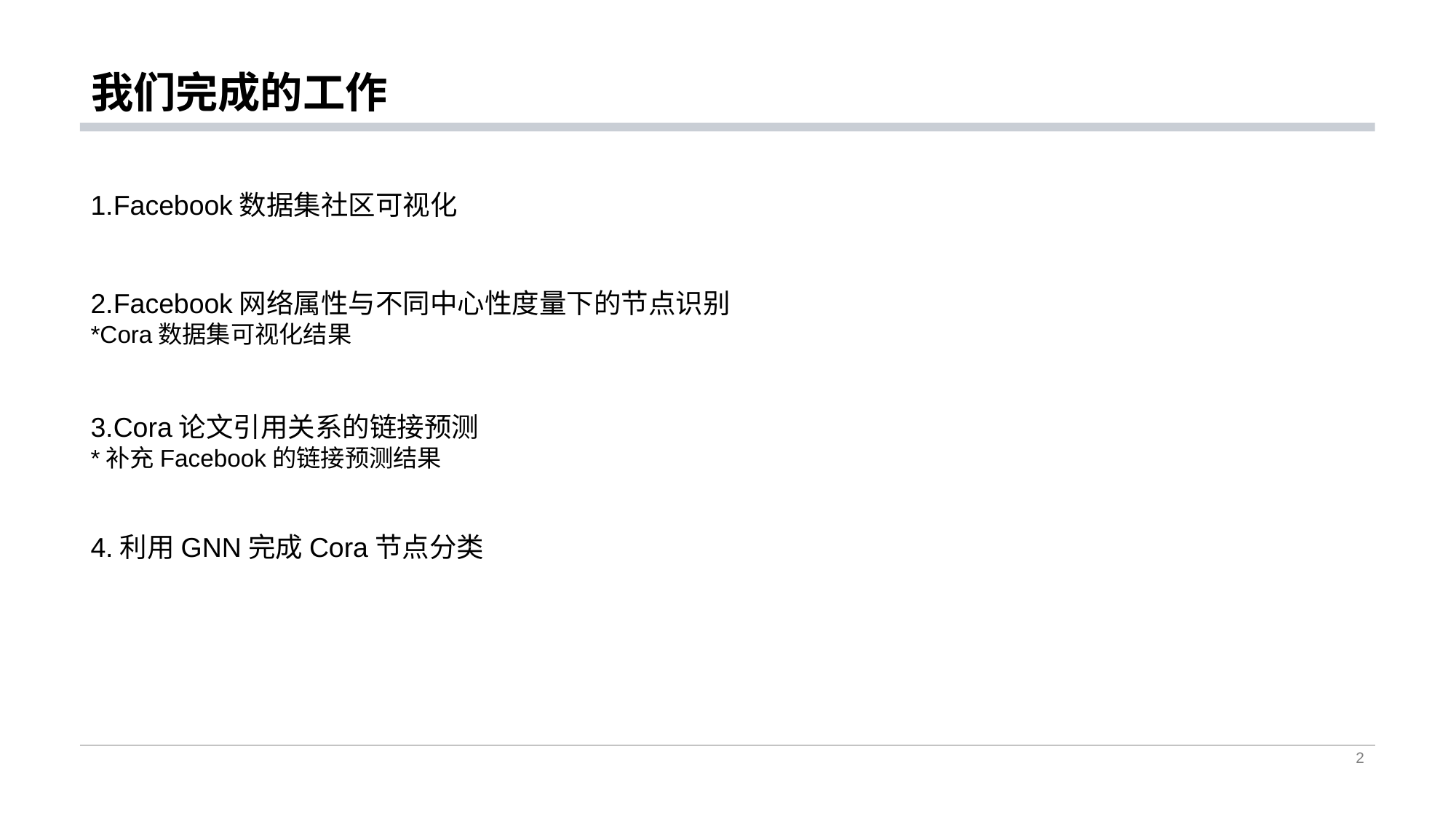

# 我们完成的工作
1.Facebook数据集社区可视化

2.Facebook网络属性与不同中心性度量下的节点识别
*Cora数据集可视化结果

3.Cora论文引用关系的链接预测
*补充Facebook的链接预测结果

4.利用GNN完成Cora节点分类
2